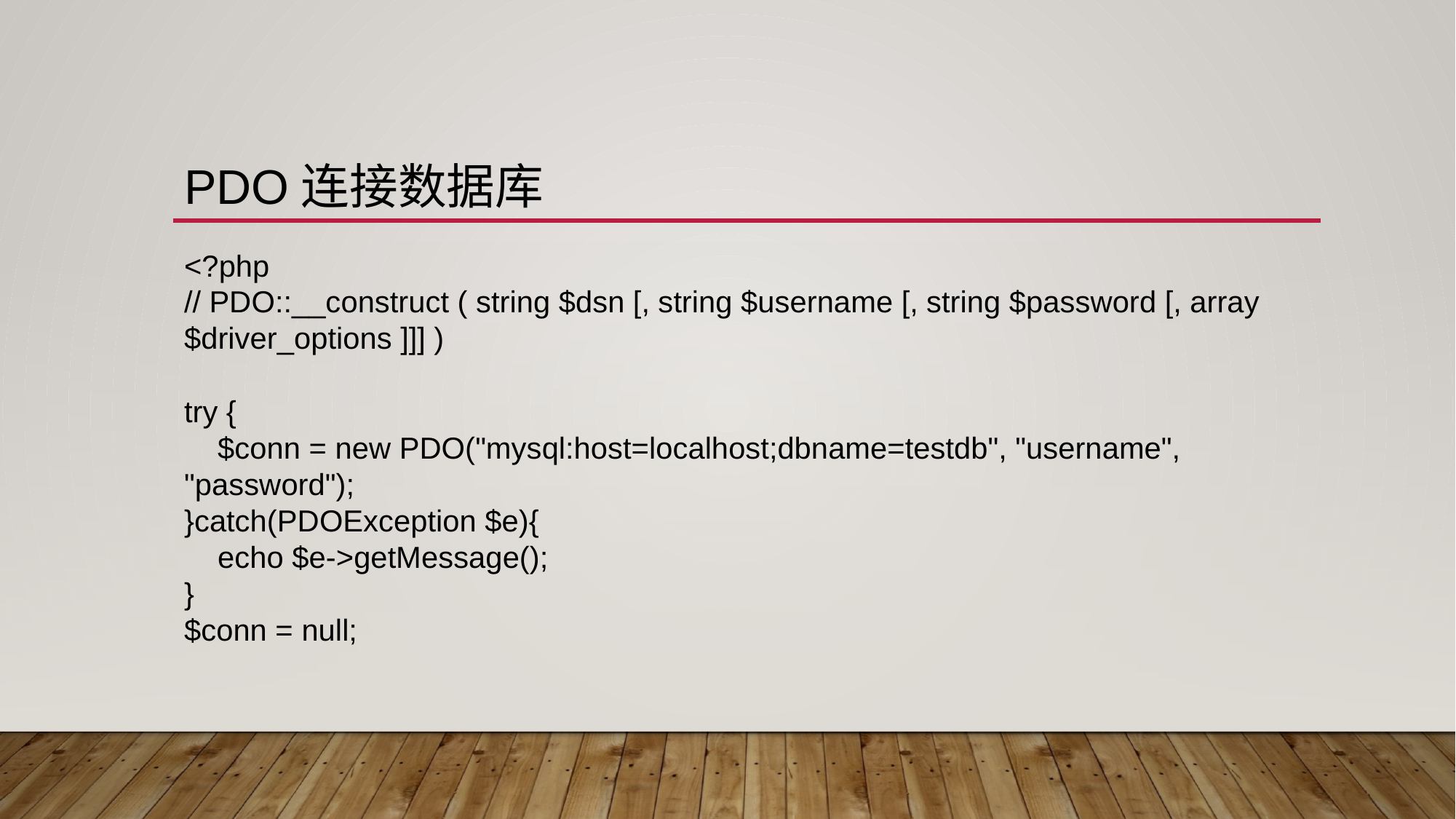

# Pdo连接数据库
<?php
// PDO::__construct ( string $dsn [, string $username [, string $password [, array $driver_options ]]] )

try {
    $conn = new PDO("mysql:host=localhost;dbname=testdb", "username", "password");
}catch(PDOException $e){
    echo $e->getMessage();
}
$conn = null;